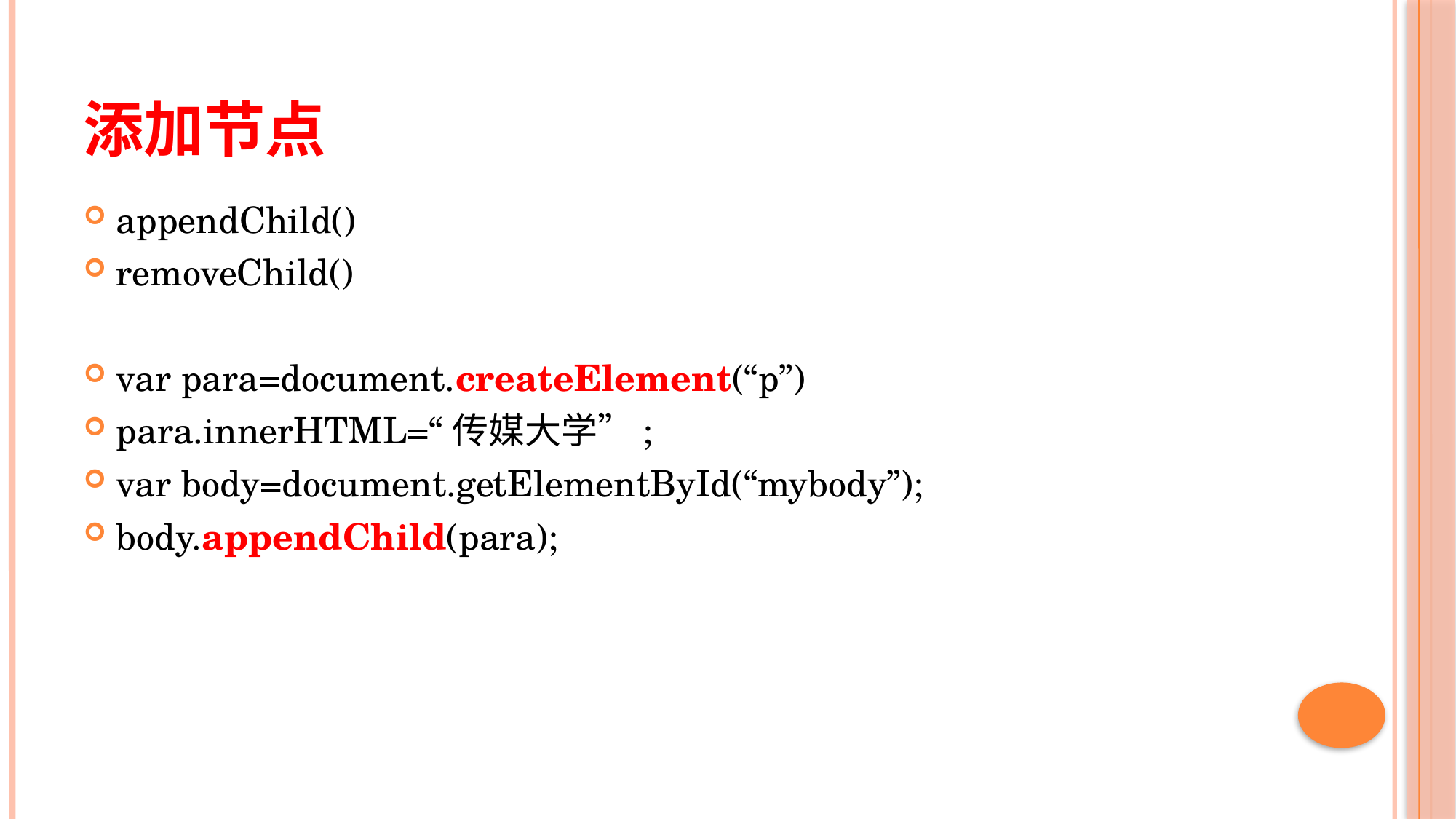

# 添加节点
appendChild()
removeChild()

var para=document.createElement(“p”)
para.innerHTML=“传媒大学”;
var body=document.getElementById(“mybody”);
body.appendChild(para);